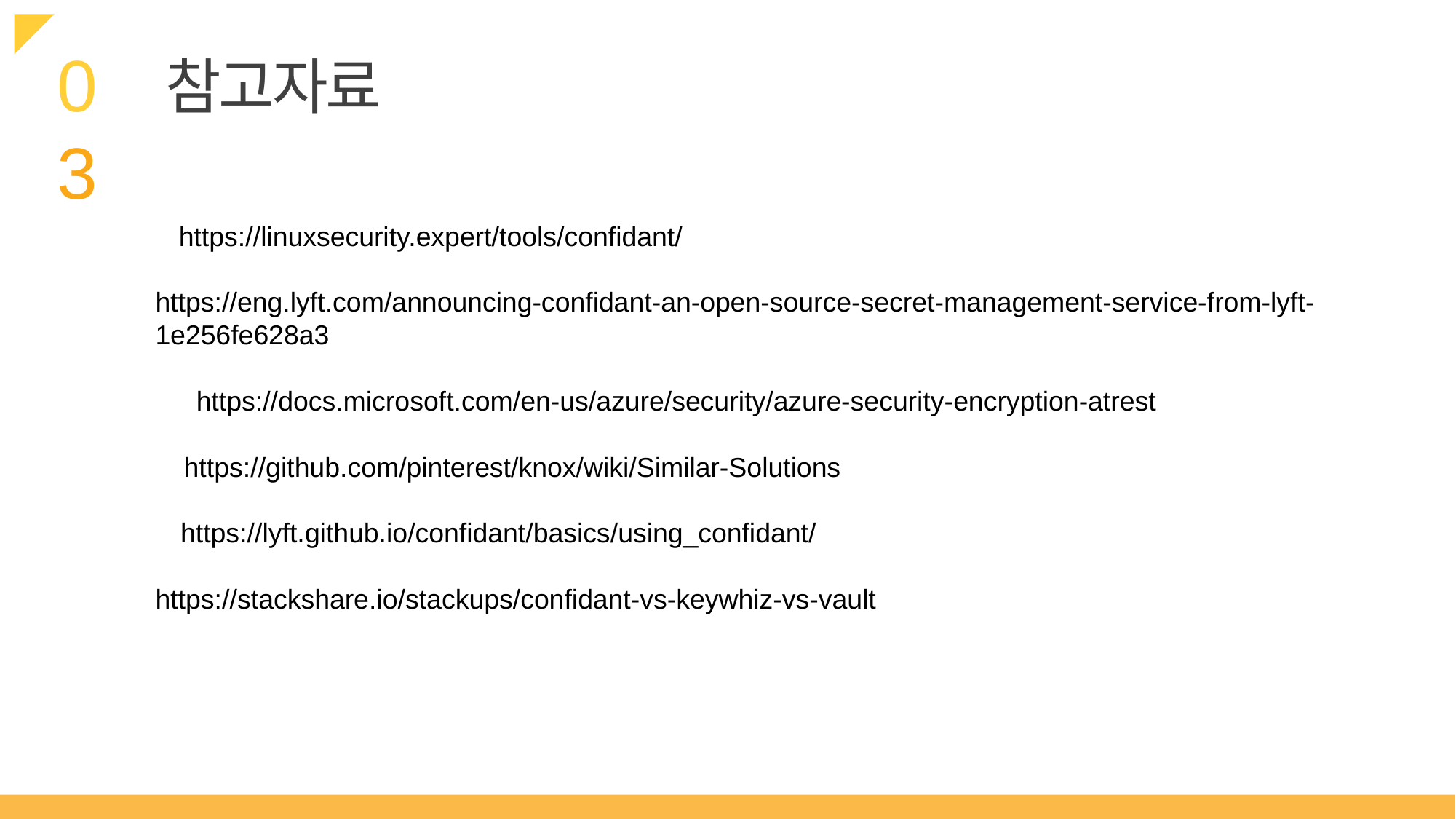

03
참고자료
https://linuxsecurity.expert/tools/confidant/
https://eng.lyft.com/announcing-confidant-an-open-source-secret-management-service-from-lyft-1e256fe628a3
https://docs.microsoft.com/en-us/azure/security/azure-security-encryption-atrest
https://github.com/pinterest/knox/wiki/Similar-Solutions
https://lyft.github.io/confidant/basics/using_confidant/
https://stackshare.io/stackups/confidant-vs-keywhiz-vs-vault